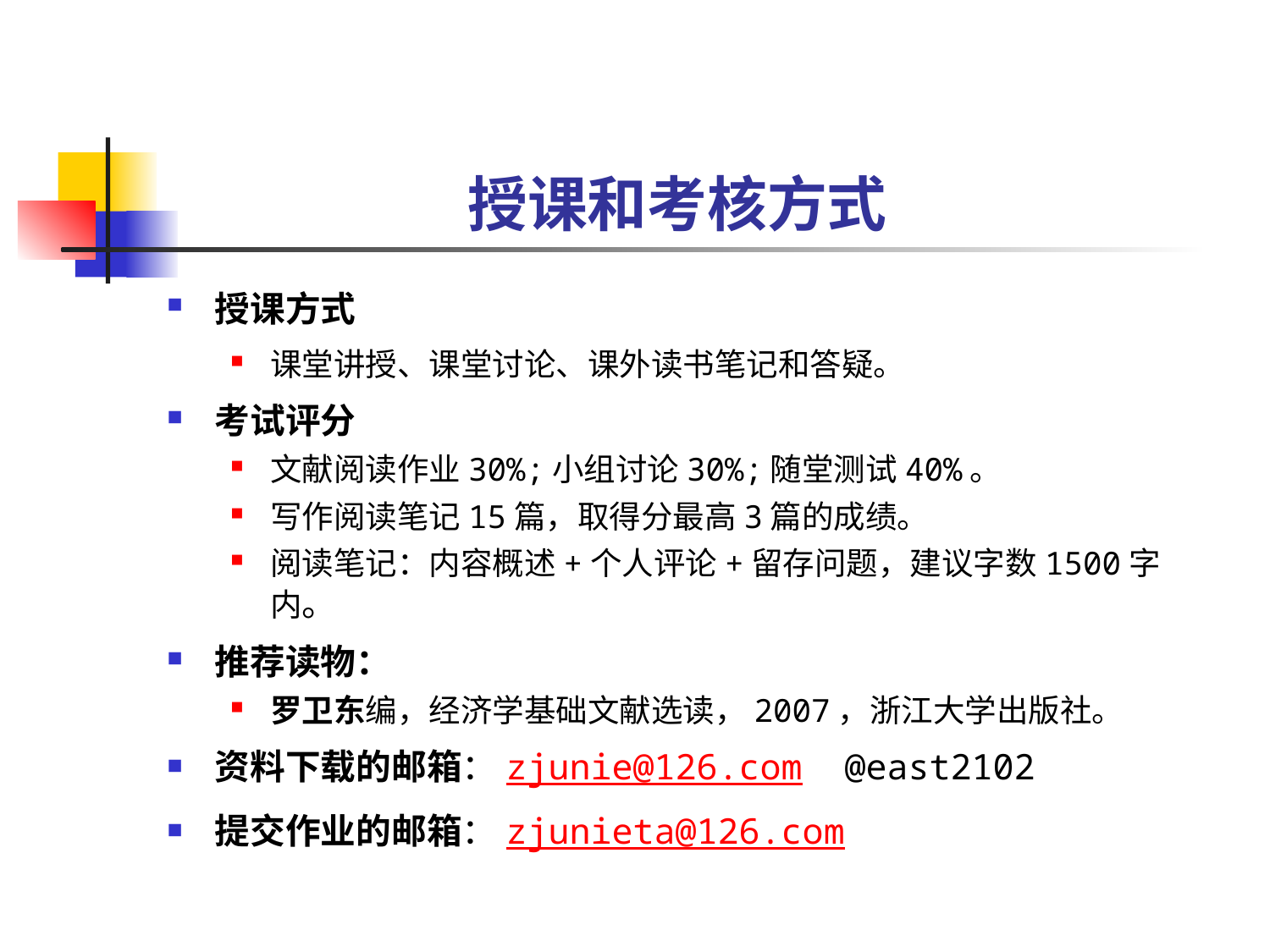

# 授课和考核方式
授课方式
课堂讲授、课堂讨论、课外读书笔记和答疑。
考试评分
文献阅读作业30%;小组讨论30%;随堂测试40%。
写作阅读笔记15篇，取得分最高3篇的成绩。
阅读笔记：内容概述+个人评论+留存问题，建议字数1500字内。
推荐读物：
罗卫东编，经济学基础文献选读，2007，浙江大学出版社。
资料下载的邮箱：zjunie@126.com  @east2102
提交作业的邮箱：zjunieta@126.com